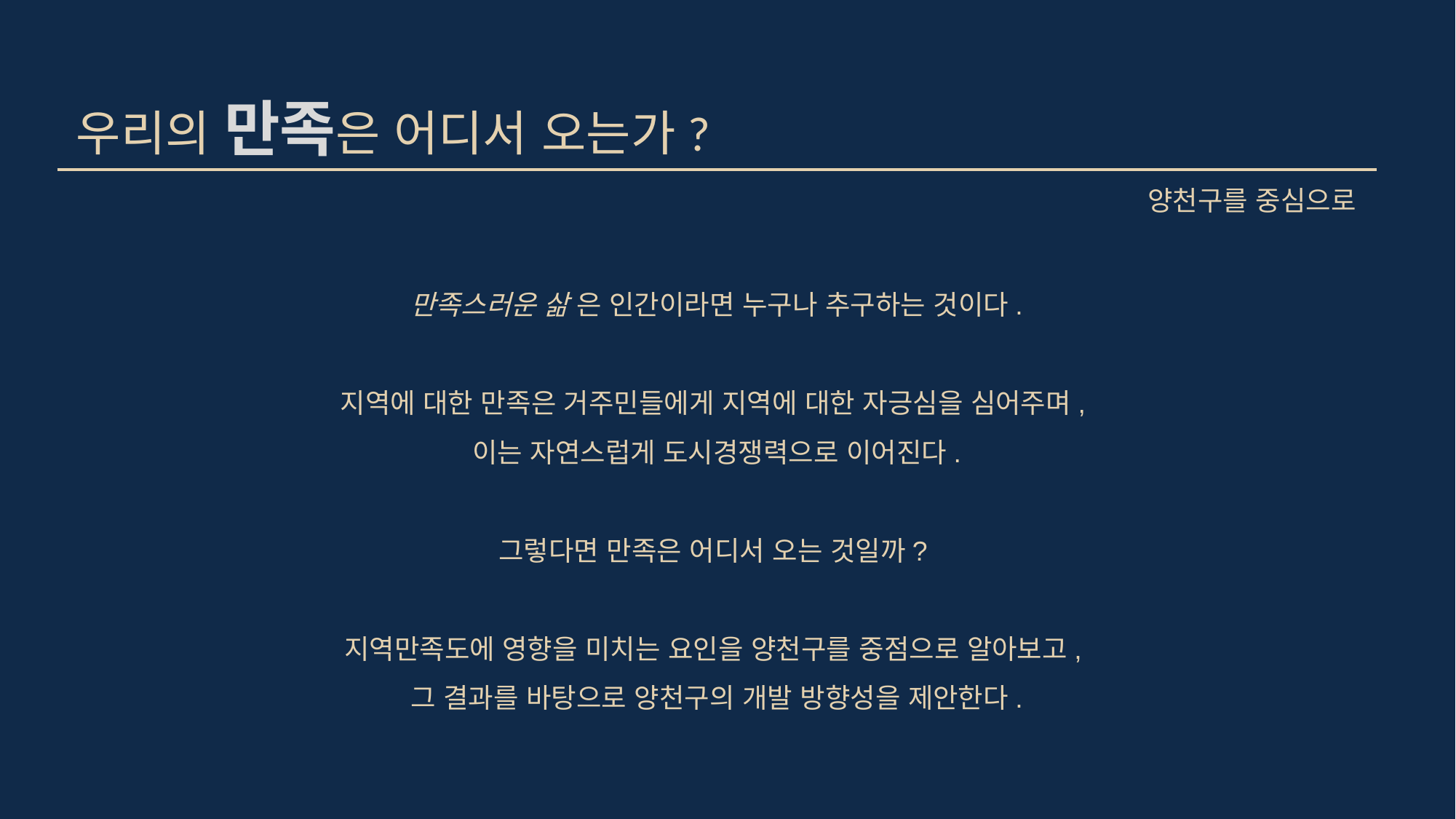

우리의 만족은 어디서 오는가?
양천구를 중심으로
만족스러운 삶 은 인간이라면 누구나 추구하는 것이다.

지역에 대한 만족은 거주민들에게 지역에 대한 자긍심을 심어주며,
이는 자연스럽게 도시경쟁력으로 이어진다.
그렇다면 만족은 어디서 오는 것일까?

지역만족도에 영향을 미치는 요인을 양천구를 중점으로 알아보고,
그 결과를 바탕으로 양천구의 개발 방향성을 제안한다.